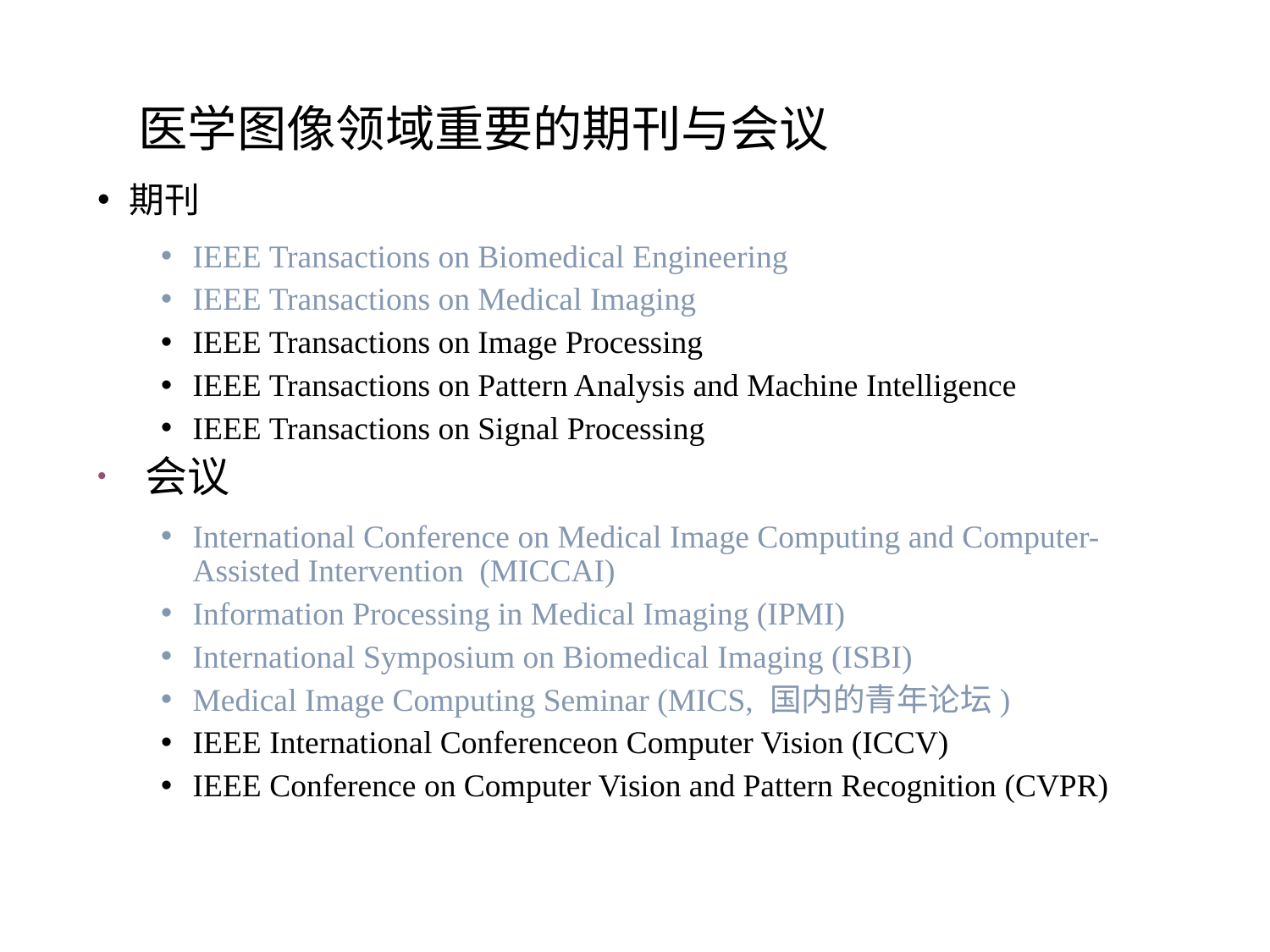

医学图像领域重要的期刊与会议
期刊
IEEE Transactions on Biomedical Engineering
IEEE Transactions on Medical Imaging
IEEE Transactions on Image Processing
IEEE Transactions on Pattern Analysis and Machine Intelligence
IEEE Transactions on Signal Processing
会议
International Conference on Medical Image Computing and Computer-Assisted Intervention  (MICCAI)
Information Processing in Medical Imaging (IPMI)
International Symposium on Biomedical Imaging (ISBI)
Medical Image Computing Seminar (MICS, 国内的青年论坛)
IEEE International Conferenceon Computer Vision (ICCV)
IEEE Conference on Computer Vision and Pattern Recognition (CVPR)